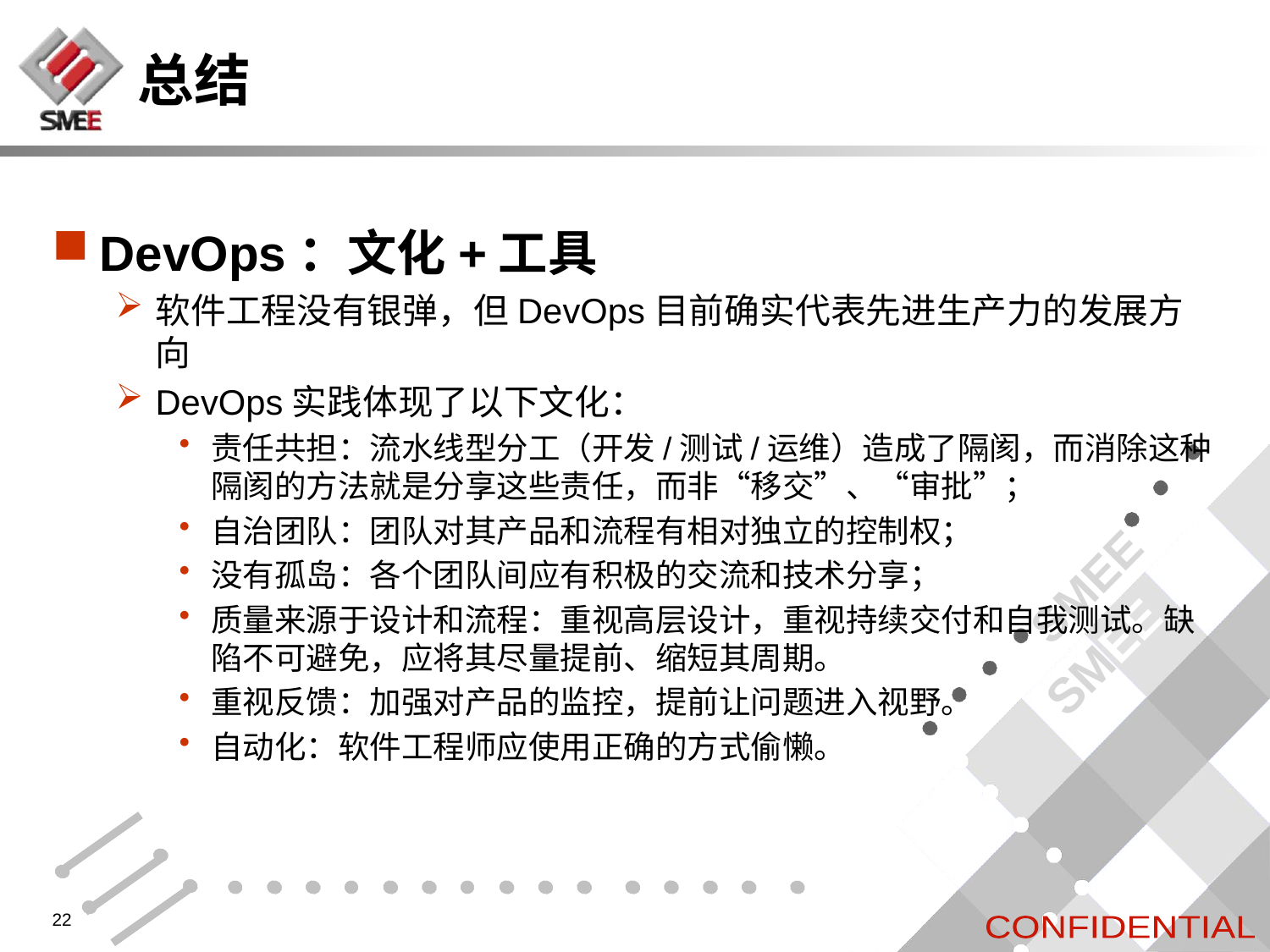

# 总结
DevOps：文化+工具
软件工程没有银弹，但DevOps目前确实代表先进生产力的发展方向
DevOps实践体现了以下文化：
责任共担：流水线型分工（开发/测试/运维）造成了隔阂，而消除这种隔阂的方法就是分享这些责任，而非“移交”、“审批”；
自治团队：团队对其产品和流程有相对独立的控制权；
没有孤岛：各个团队间应有积极的交流和技术分享；
质量来源于设计和流程：重视高层设计，重视持续交付和自我测试。缺陷不可避免，应将其尽量提前、缩短其周期。
重视反馈：加强对产品的监控，提前让问题进入视野。
自动化：软件工程师应使用正确的方式偷懒。
22